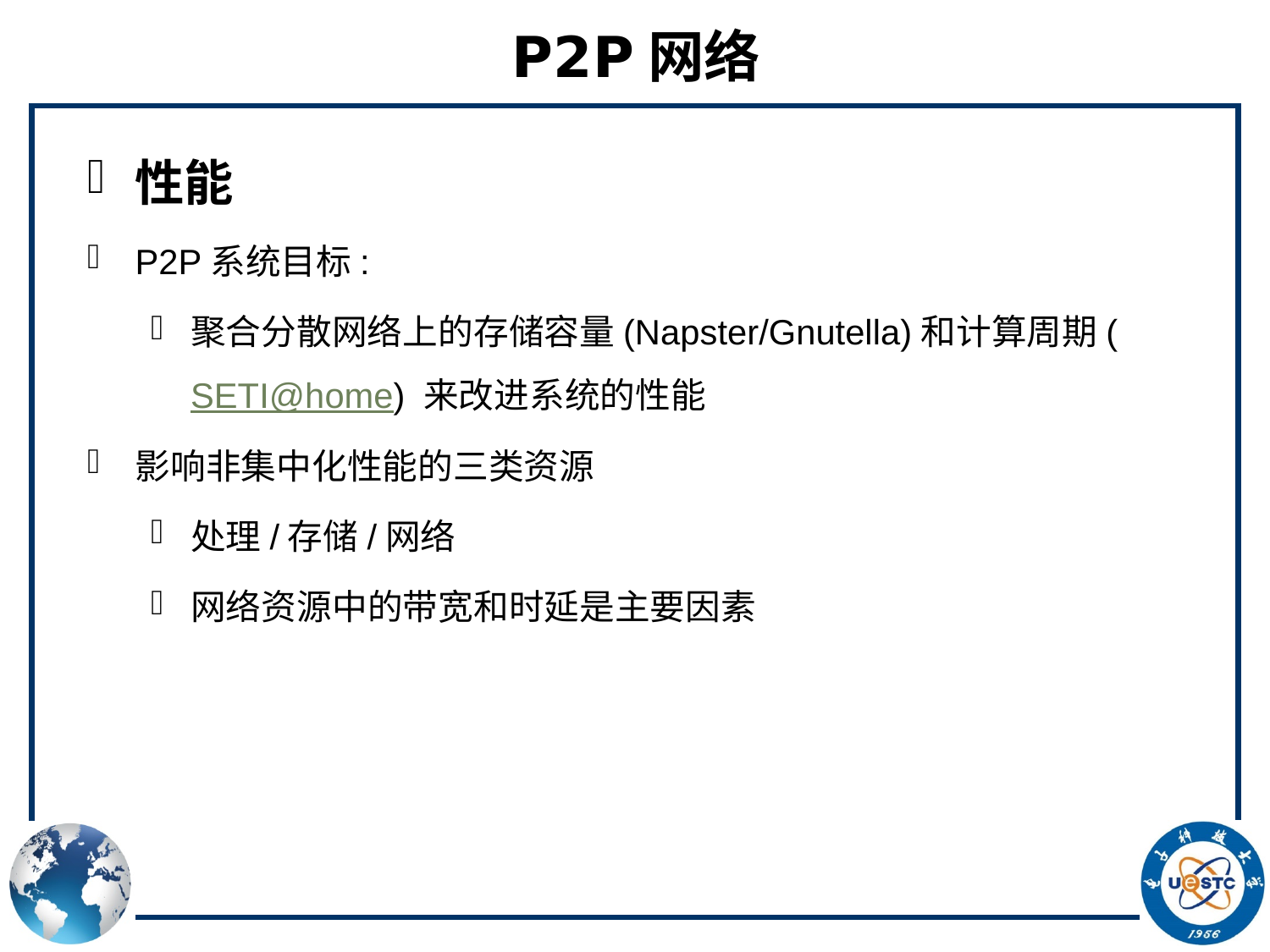

# P2P网络
性能
P2P系统目标:
聚合分散网络上的存储容量(Napster/Gnutella)和计算周期(SETI@home) 来改进系统的性能
影响非集中化性能的三类资源
处理/存储/网络
网络资源中的带宽和时延是主要因素